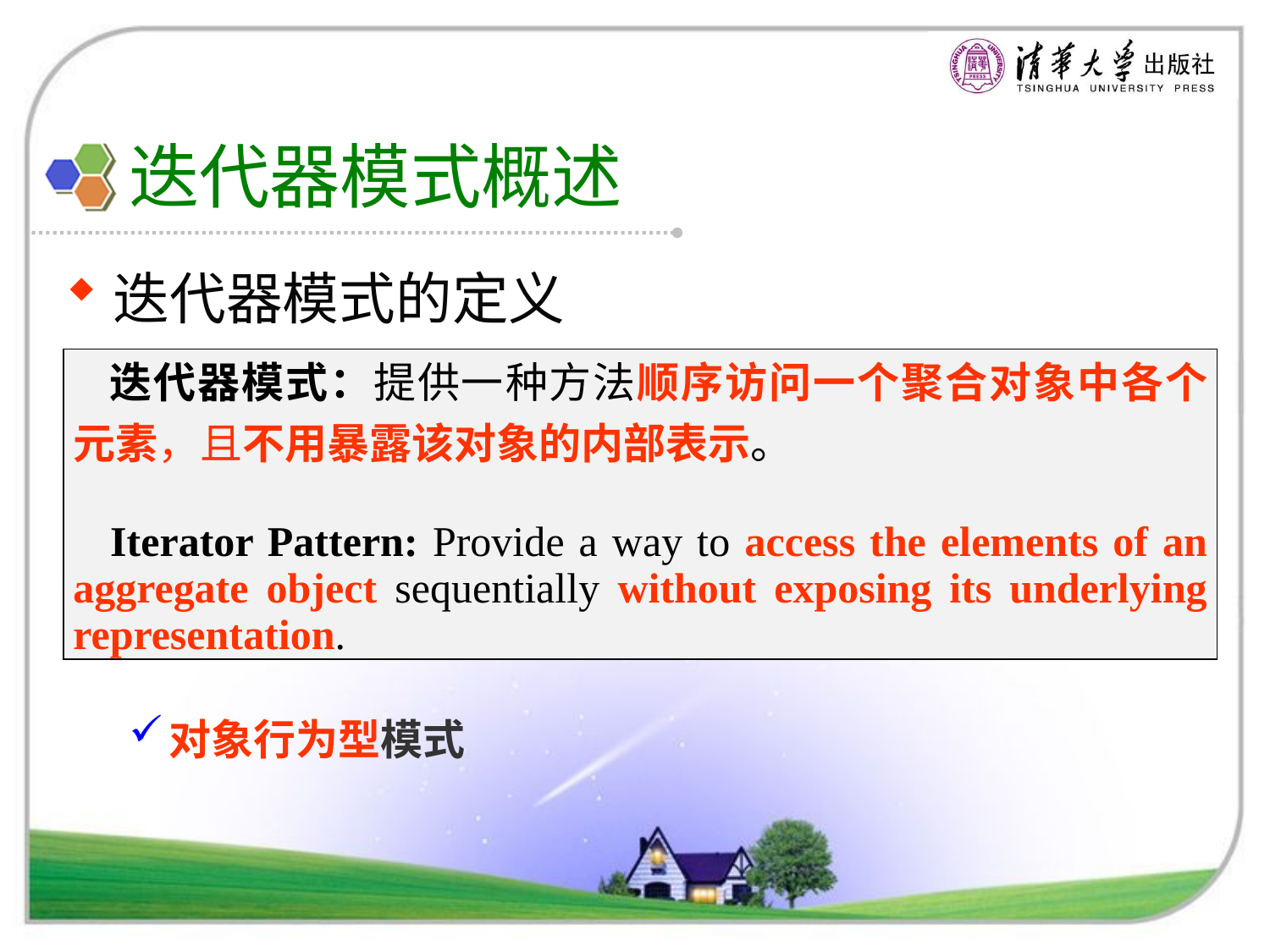

# 迭代器模式概述
迭代器模式的定义

对象行为型模式
| 迭代器模式：提供一种方法顺序访问一个聚合对象中各个元素，且不用暴露该对象的内部表示。 Iterator Pattern: Provide a way to access the elements of an aggregate object sequentially without exposing its underlying representation. |
| --- |